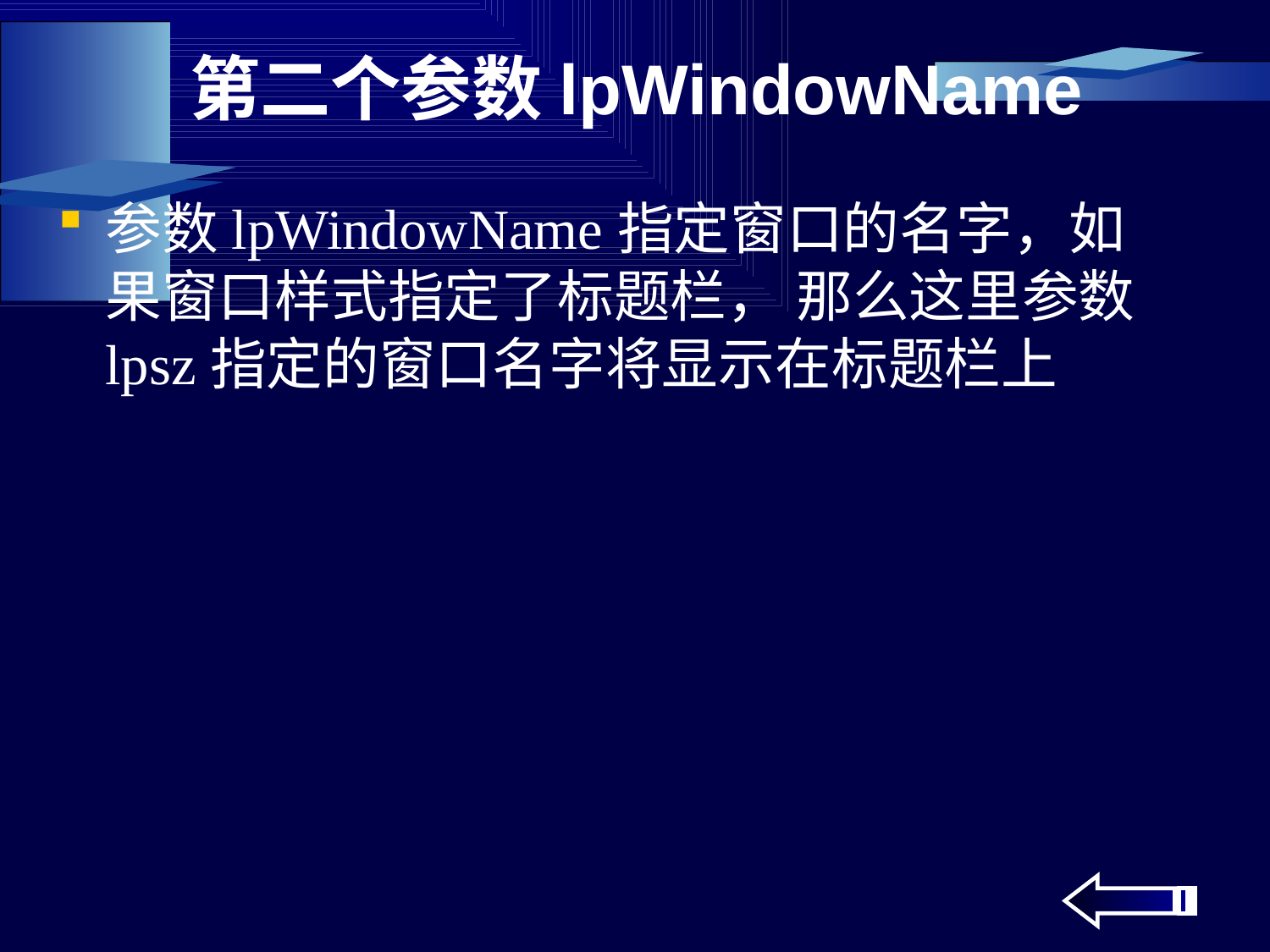

# 第二个参数lpWindowName
参数lpWindowName指定窗口的名字，如果窗口样式指定了标题栏， 那么这里参数lpsz指定的窗口名字将显示在标题栏上